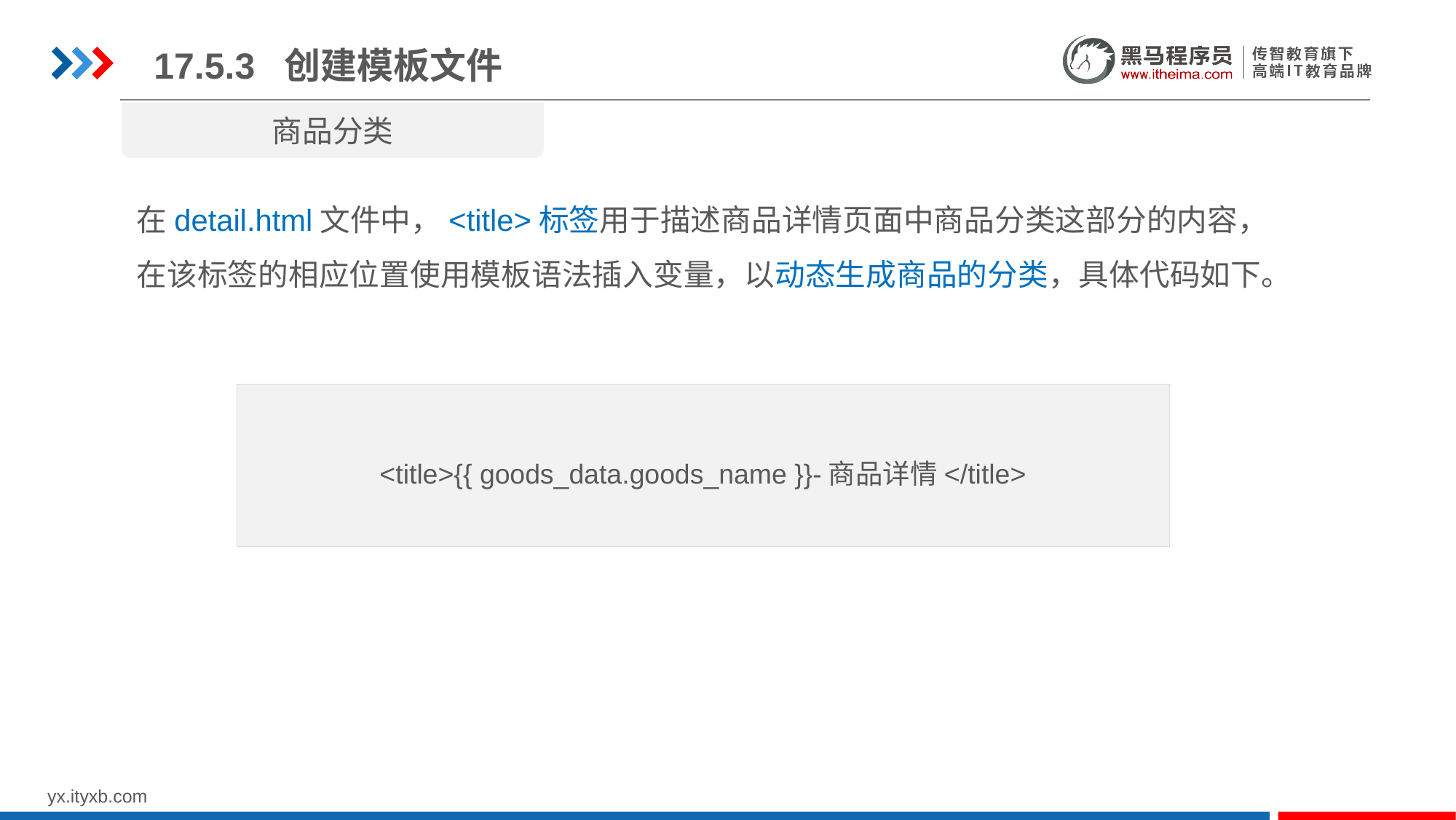

17.5.3  创建模板文件

商品分类
在detail.html文件中，<title>标签用于描述商品详情页面中商品分类这部分的内容，在该标签的相应位置使用模板语法插入变量，以动态生成商品的分类，具体代码如下。
<title>{{ goods_data.goods_name }}-商品详情</title>